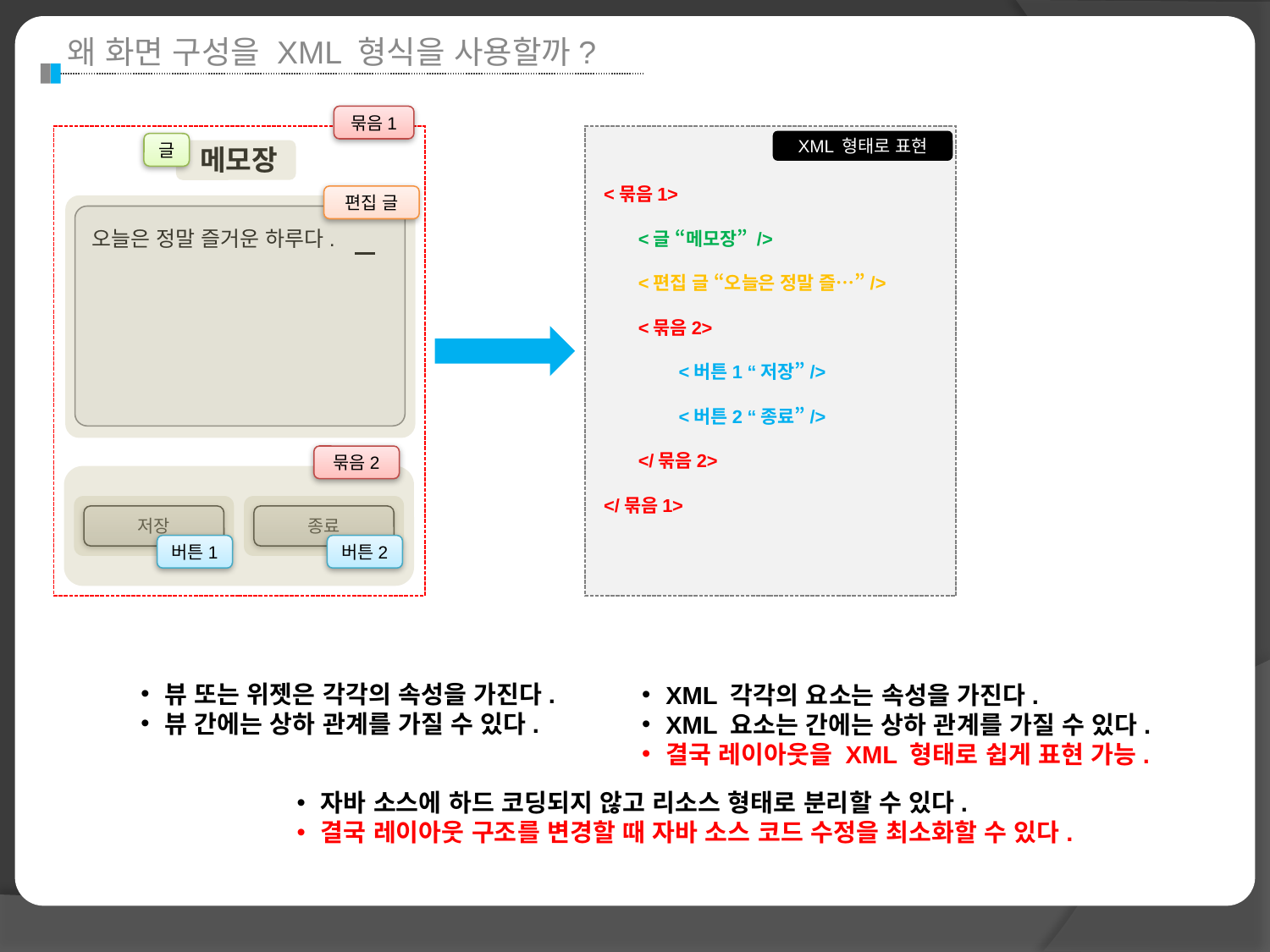

왜 화면 구성을 XML 형식을 사용할까?

묶음1

메모장

오늘은 정말 즐거운 하루다.
저장
종료

XML 형태로 표현

글

                <버튼2 “종료”/>

        <글 “메모장” />

        <편집 글 “오늘은 정말 즐…”/>

        <묶음2>

        </묶음2>

                <버튼1 “저장”/>

<묶음1>

</묶음1>
편집 글

묶음2

버튼1

버튼2
뷰 또는 위젯은 각각의 속성을 가진다.
뷰 간에는 상하 관계를 가질 수 있다.
XML 각각의 요소는 속성을 가진다.
XML 요소는 간에는 상하 관계를 가질 수 있다.
결국 레이아웃을 XML 형태로 쉽게 표현 가능.
자바 소스에 하드 코딩되지 않고 리소스 형태로 분리할 수 있다.
결국 레이아웃 구조를 변경할 때 자바 소스 코드 수정을 최소화할 수 있다.